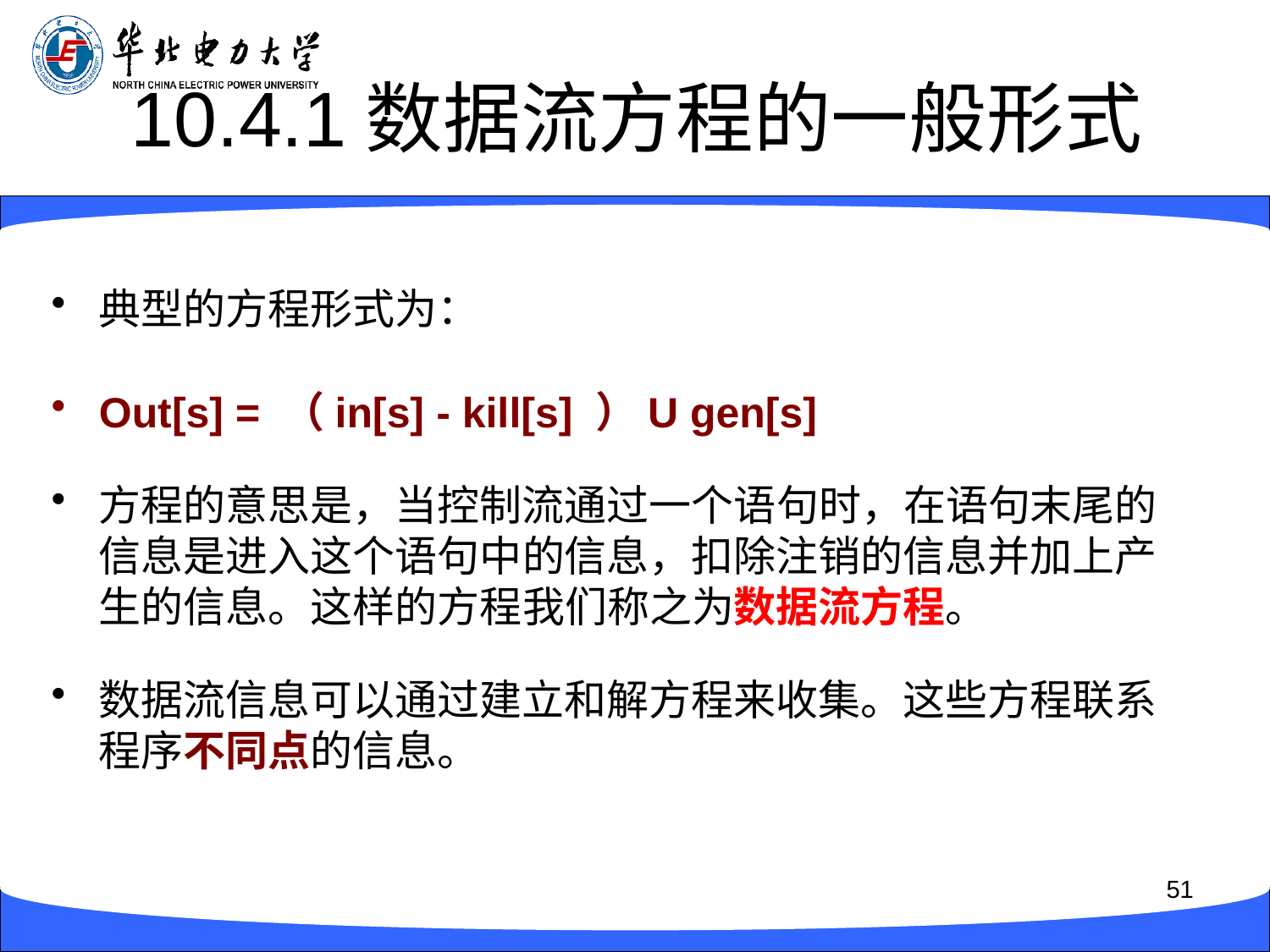

# 10.4.1数据流方程的一般形式
典型的方程形式为：
Out[s] = （in[s] - kill[s] ）U gen[s]
方程的意思是，当控制流通过一个语句时，在语句末尾的信息是进入这个语句中的信息，扣除注销的信息并加上产生的信息。这样的方程我们称之为数据流方程。
数据流信息可以通过建立和解方程来收集。这些方程联系程序不同点的信息。

51